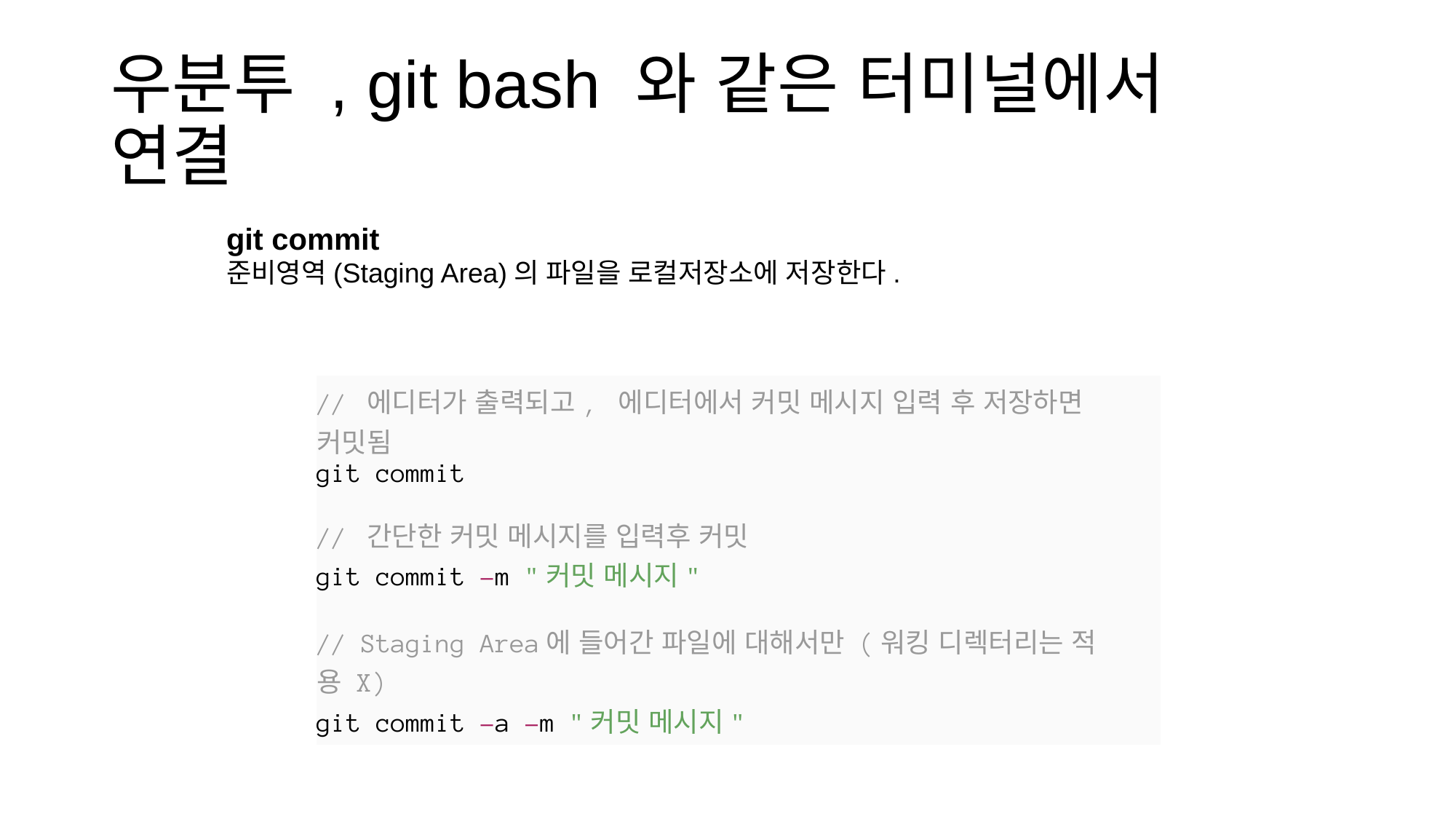

# 우분투 , git bash 와 같은 터미널에서 연결
git commit
준비영역(Staging Area)의 파일을 로컬저장소에 저장한다.

| // 에디터가 출력되고, 에디터에서 커밋 메시지 입력 후 저장하면 커밋됨 git commit   // 간단한 커밋 메시지를 입력후 커밋 git commit -m "커밋 메시지"   // Staging Area에 들어간 파일에 대해서만 (워킹 디렉터리는 적용 X) git commit -a -m "커밋 메시지" |
| --- |